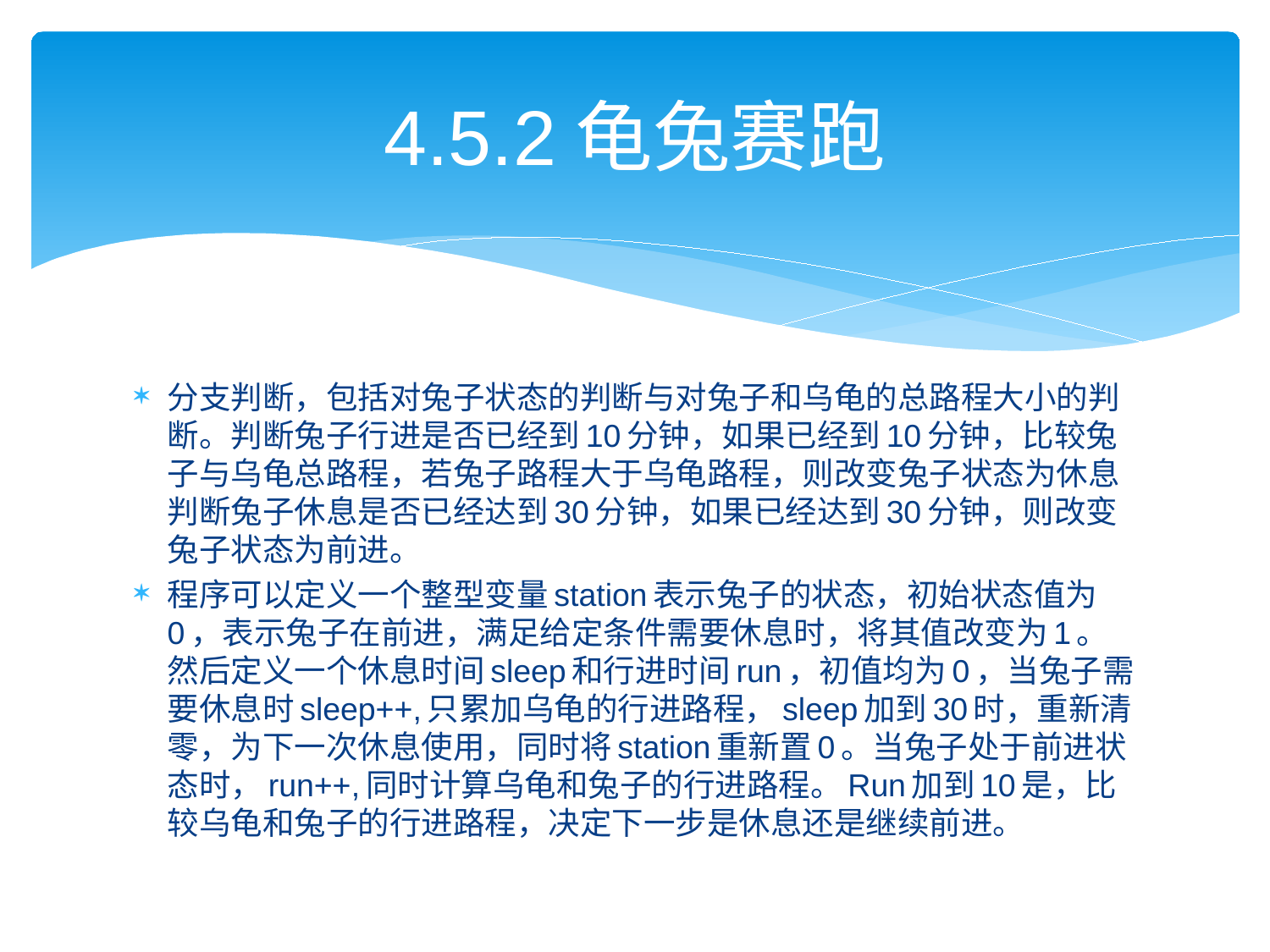

# 4.5.2龟兔赛跑
分支判断，包括对兔子状态的判断与对兔子和乌龟的总路程大小的判断。判断兔子行进是否已经到10分钟，如果已经到10分钟，比较兔子与乌龟总路程，若兔子路程大于乌龟路程，则改变兔子状态为休息判断兔子休息是否已经达到30分钟，如果已经达到30分钟，则改变兔子状态为前进。
程序可以定义一个整型变量station表示兔子的状态，初始状态值为0，表示兔子在前进，满足给定条件需要休息时，将其值改变为1。然后定义一个休息时间sleep和行进时间run，初值均为0，当兔子需要休息时sleep++,只累加乌龟的行进路程，sleep加到30时，重新清零，为下一次休息使用，同时将station重新置0。当兔子处于前进状态时，run++,同时计算乌龟和兔子的行进路程。Run加到10是，比较乌龟和兔子的行进路程，决定下一步是休息还是继续前进。